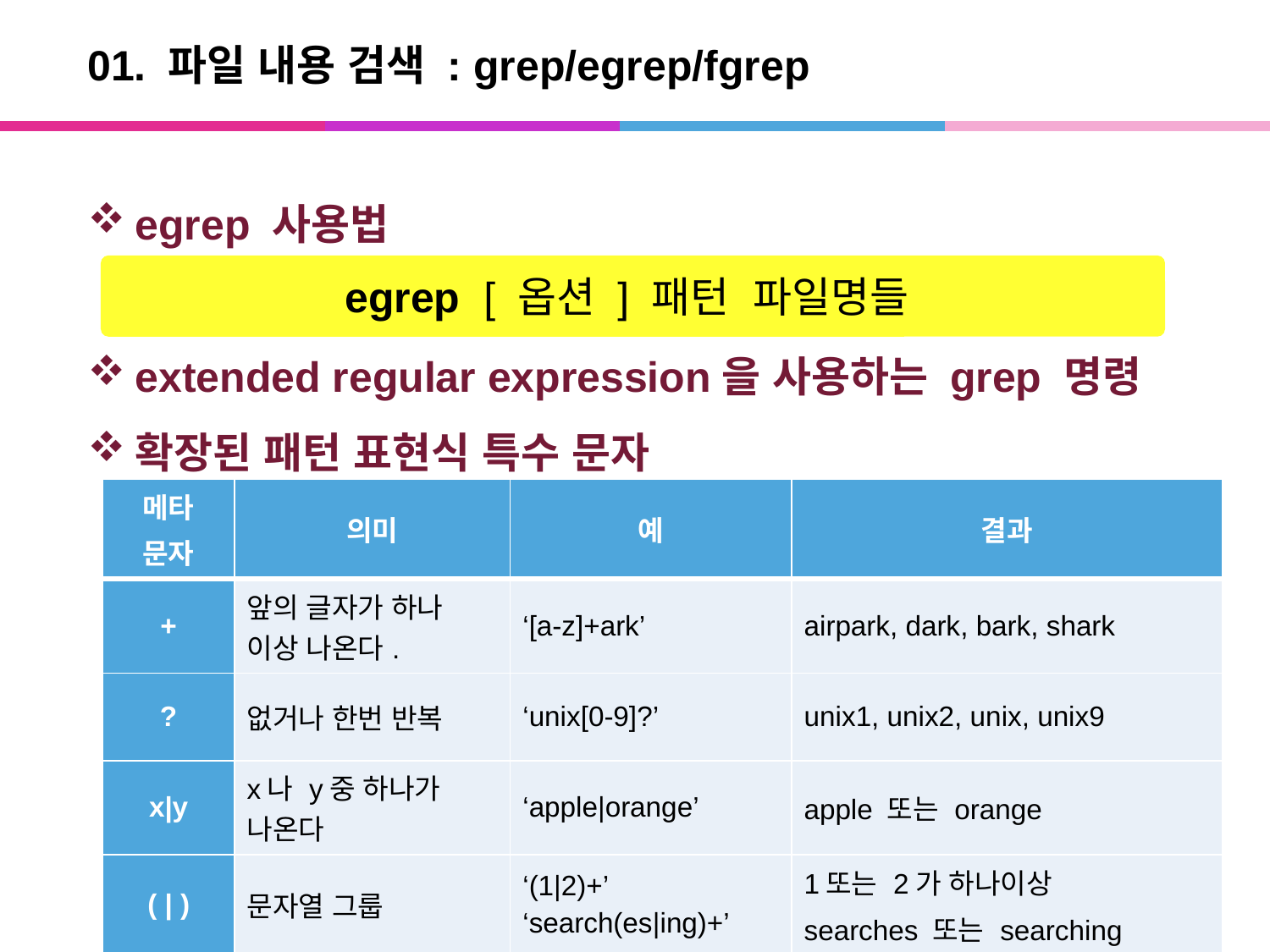

# 01. 파일 내용 검색 : grep/egrep/fgrep
egrep 사용법

extended regular expression을 사용하는 grep 명령
확장된 패턴 표현식 특수 문자

egrep  [ 옵션 ] 패턴  파일명들
| 메타 문자 | 의미 | 예 | 결과 |
| --- | --- | --- | --- |
| + | 앞의 글자가 하나 이상 나온다. | ‘[a-z]+ark’ | airpark, dark, bark, shark |
| ? | 없거나 한번 반복 | ‘unix[0-9]?’ | unix1, unix2, unix, unix9 |
| x|y | x나 y중 하나가 나온다 | ‘apple|orange’ | apple 또는 orange |
| ( | ) | 문자열 그룹 | ‘(1|2)+’ ‘search(es|ing)+’ | 1또는 2가 하나이상 searches 또는 searching |